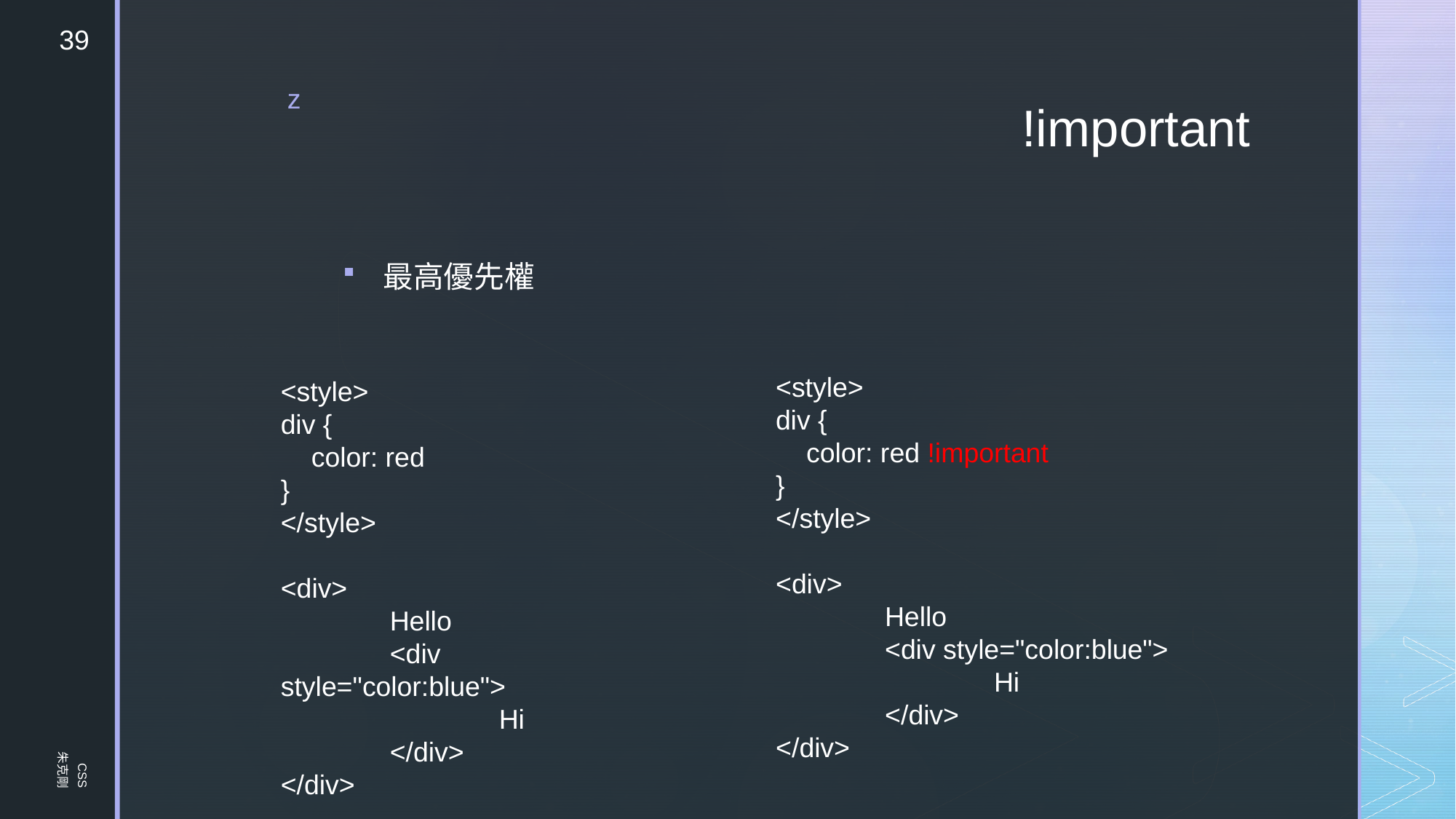

39
# !important
最高優先權
<style>
div {
    color: red !important
}
</style>

<div>
	Hello
	<div style="color:blue">
		Hi
	</div>
</div>
<style>
div {
    color: red
}
</style>

<div>
	Hello
	<div style="color:blue">
		Hi
	</div>
</div>
CSS
朱克剛